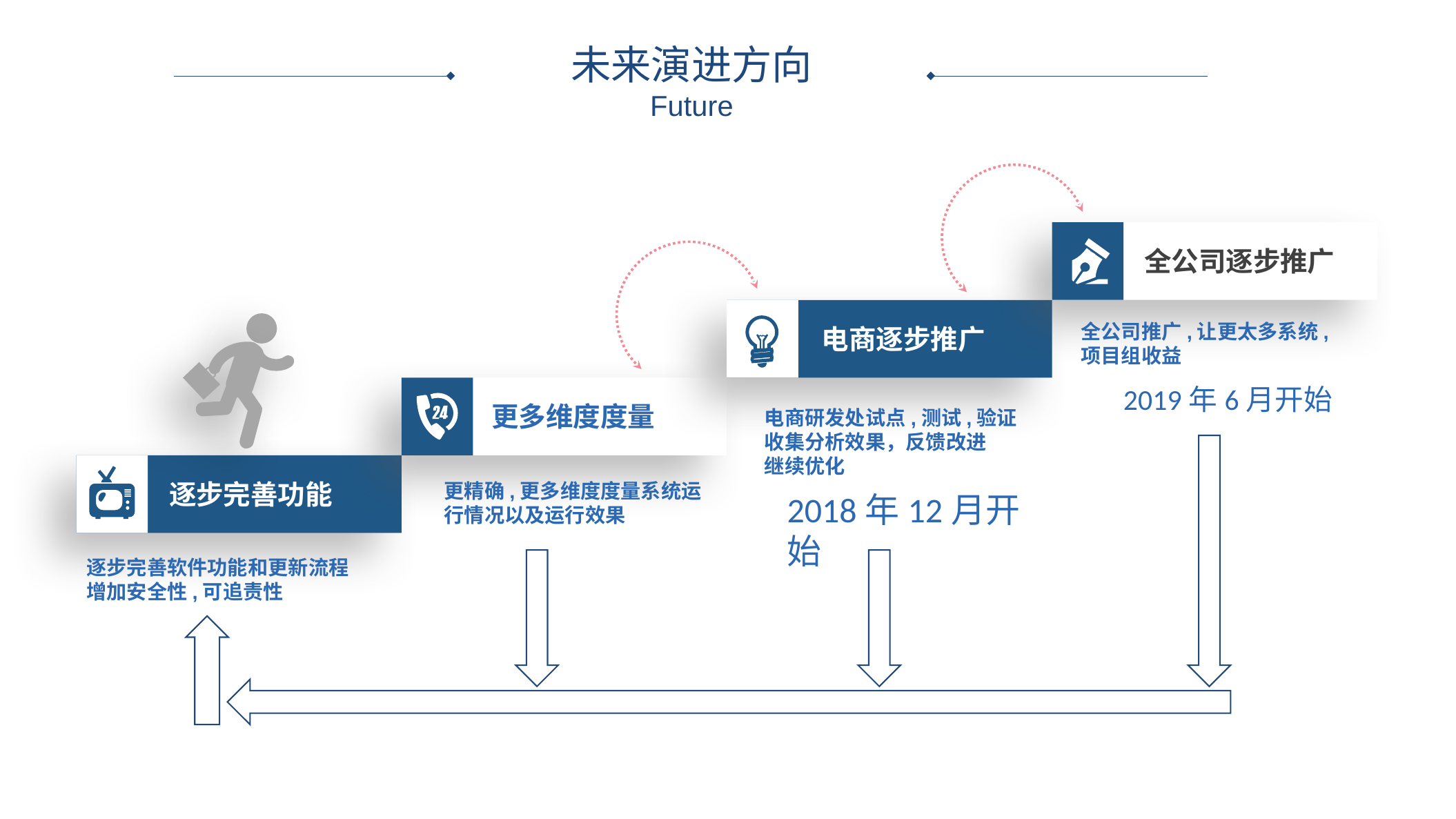

未来演进方向
Future

全公司逐步推广

电商逐步推广

全公司推广,让更太多系统,项目组收益

更多维度度量
电商研发处试点,测试,验证
收集分析效果，反馈改进
继续优化

逐步完善功能
更精确,更多维度度量系统运行情况以及运行效果
逐步完善软件功能和更新流程
增加安全性,可追责性
2019年6月开始

2018年12月开始